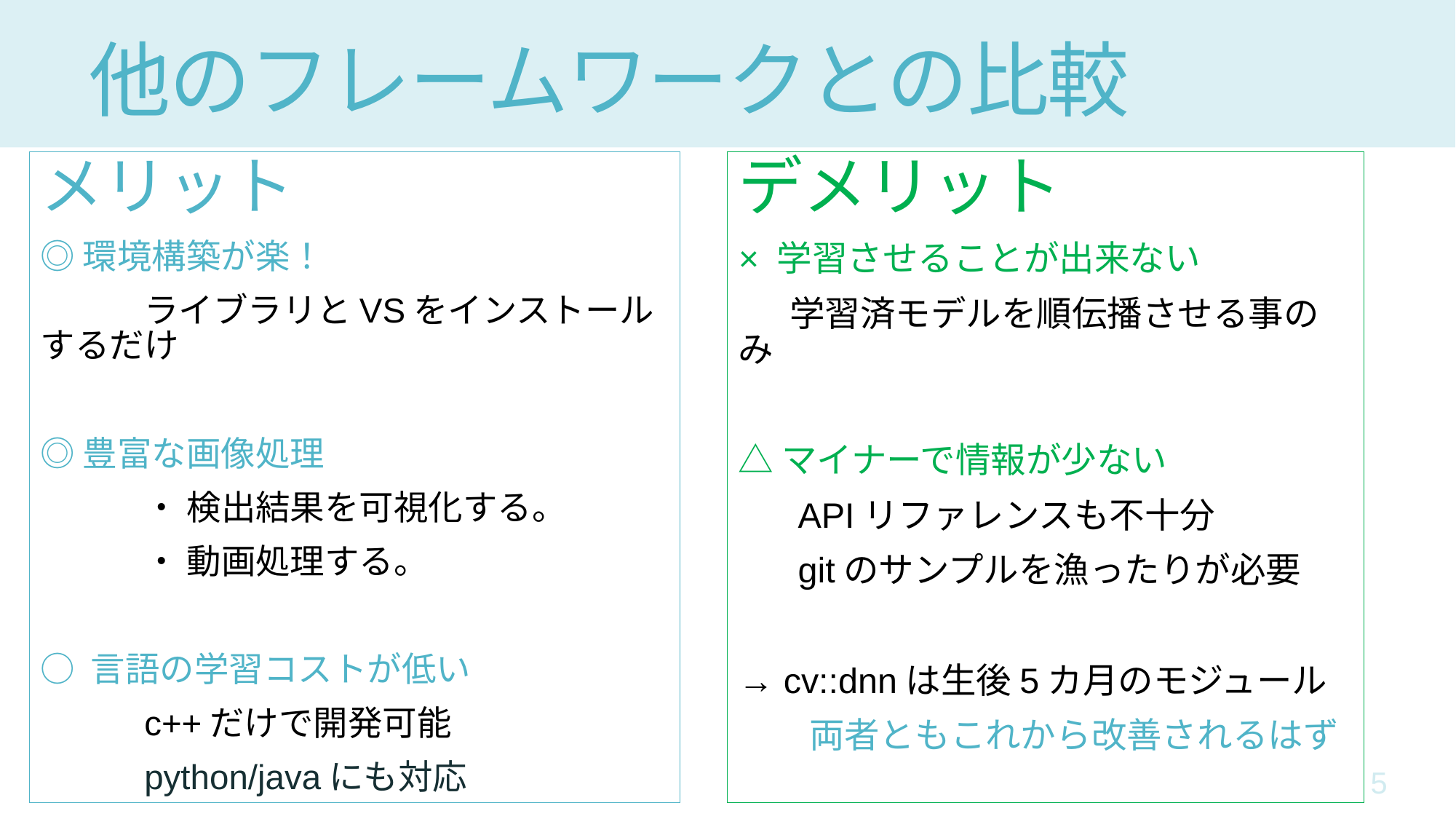

# 他のフレームワークとの比較
メリット
◎環境構築が楽！
	ライブラリとVSをインストールするだけ

◎豊富な画像処理
	・ 検出結果を可視化する。
	・ 動画処理する。

○ 言語の学習コストが低い
	c++だけで開発可能
	python/javaにも対応

デメリット
× 学習させることが出来ない
 　学習済モデルを順伝播させる事のみ

△マイナーで情報が少ない
 　APIリファレンスも不十分
 　gitのサンプルを漁ったりが必要

→ cv::dnnは生後5カ月のモジュール
　　両者ともこれから改善されるはず